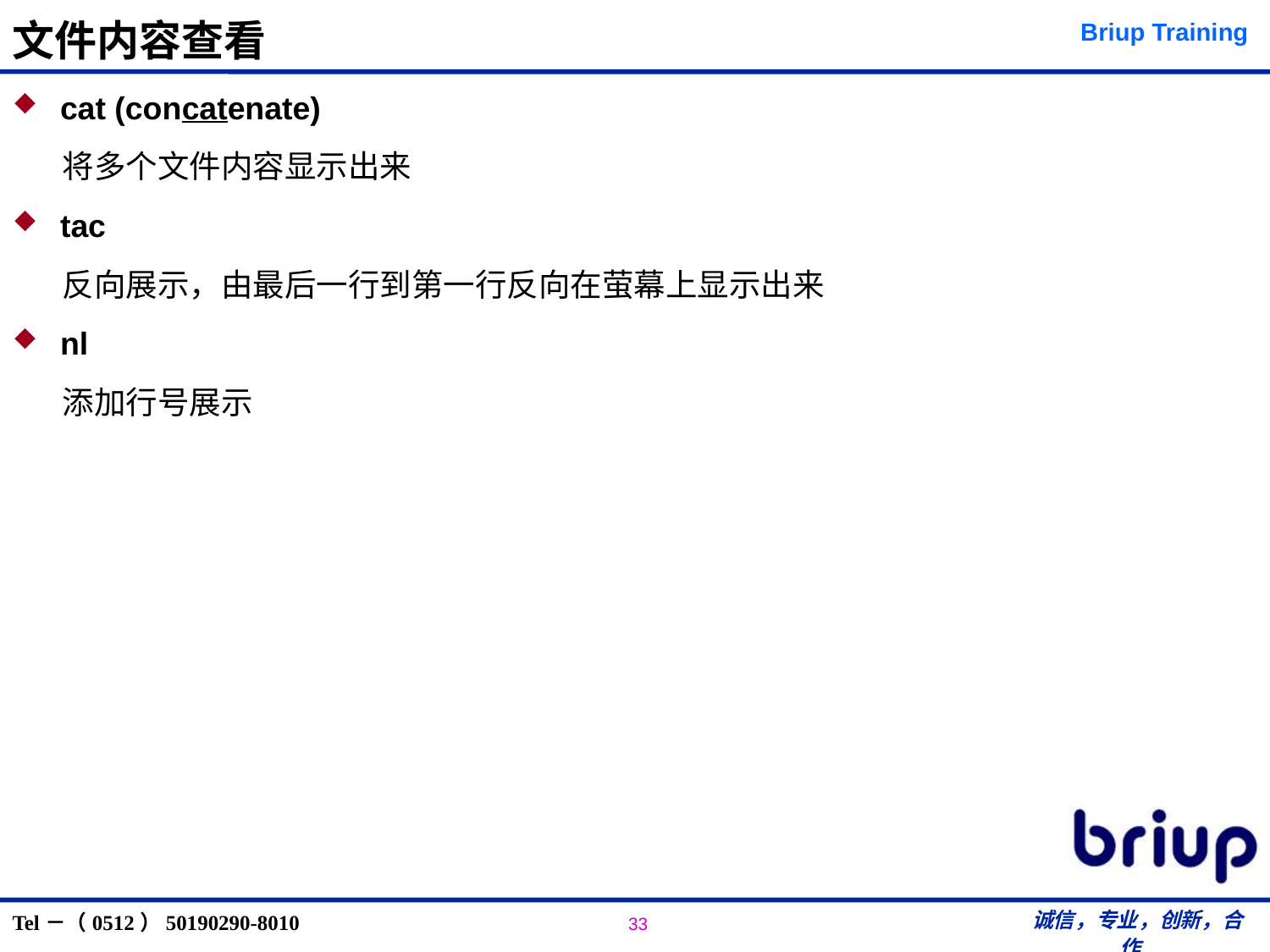

# 文件内容查看
cat (concatenate)
将多个文件内容显示出来
tac
反向展示，由最后一行到第一行反向在萤幕上显示出来
nl
添加行号展示